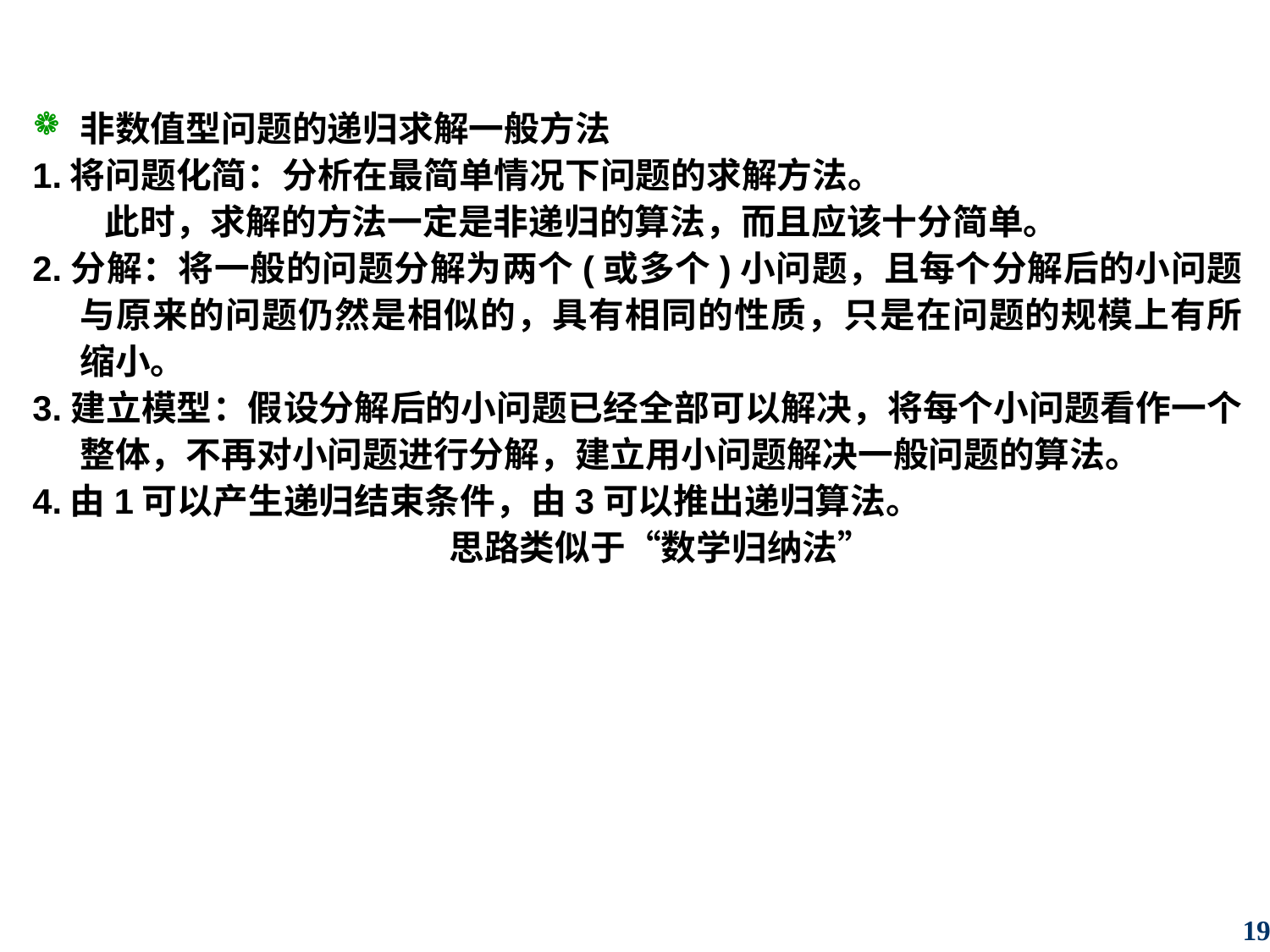

非数值型问题的递归求解一般方法
1.将问题化简：分析在最简单情况下问题的求解方法。
	  此时，求解的方法一定是非递归的算法，而且应该十分简单。
2.分解：将一般的问题分解为两个(或多个)小问题，且每个分解后的小问题与原来的问题仍然是相似的，具有相同的性质，只是在问题的规模上有所缩小。
3.建立模型：假设分解后的小问题已经全部可以解决，将每个小问题看作一个整体，不再对小问题进行分解，建立用小问题解决一般问题的算法。
4.由1可以产生递归结束条件，由3可以推出递归算法。
	思路类似于“数学归纳法”